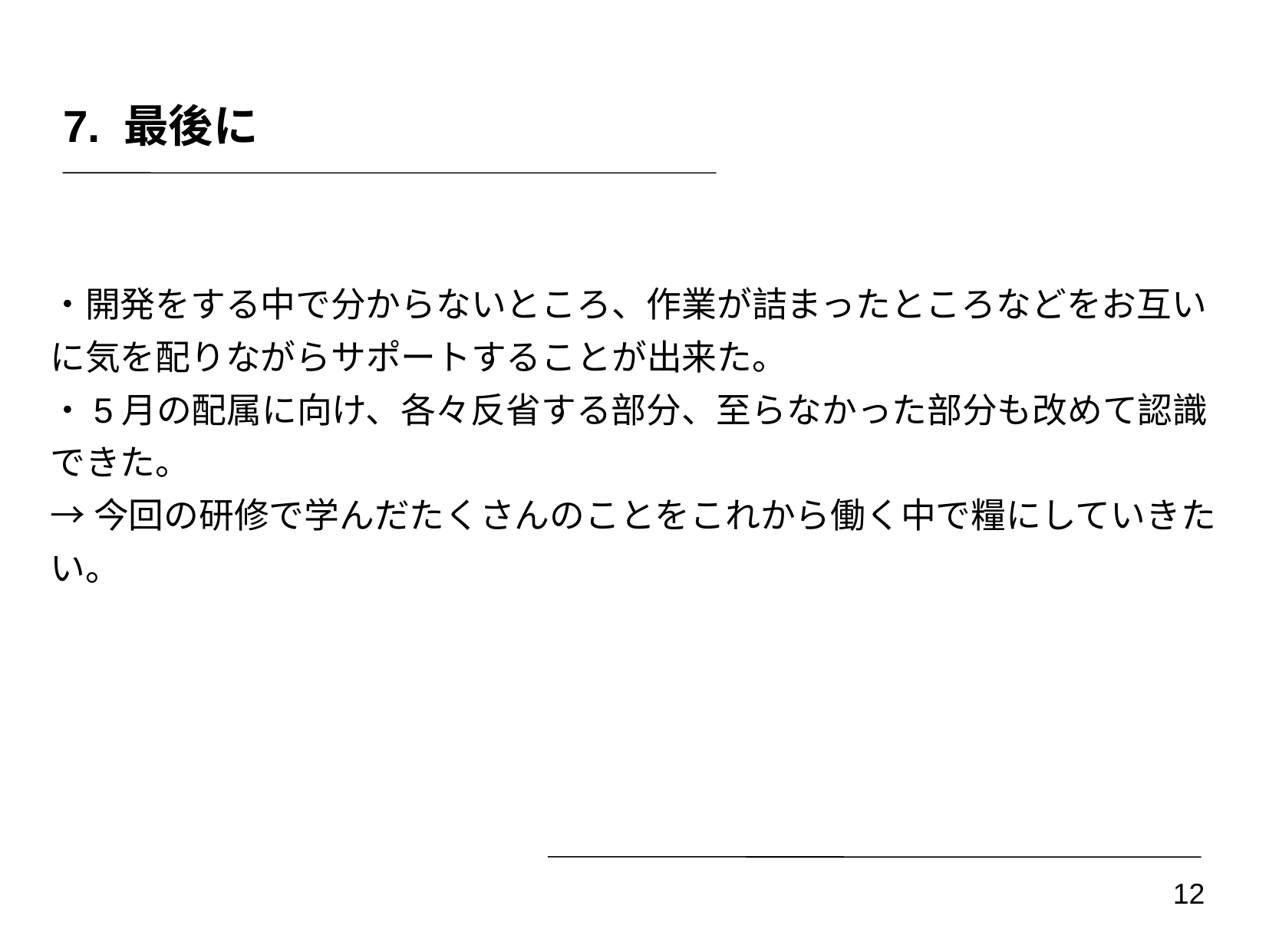

7. 最後に
・開発をする中で分からないところ、作業が詰まったところなどをお互いに気を配りながらサポートすることが出来た。
・5月の配属に向け、各々反省する部分、至らなかった部分も改めて認識できた。
→今回の研修で学んだたくさんのことをこれから働く中で糧にしていきたい。

12